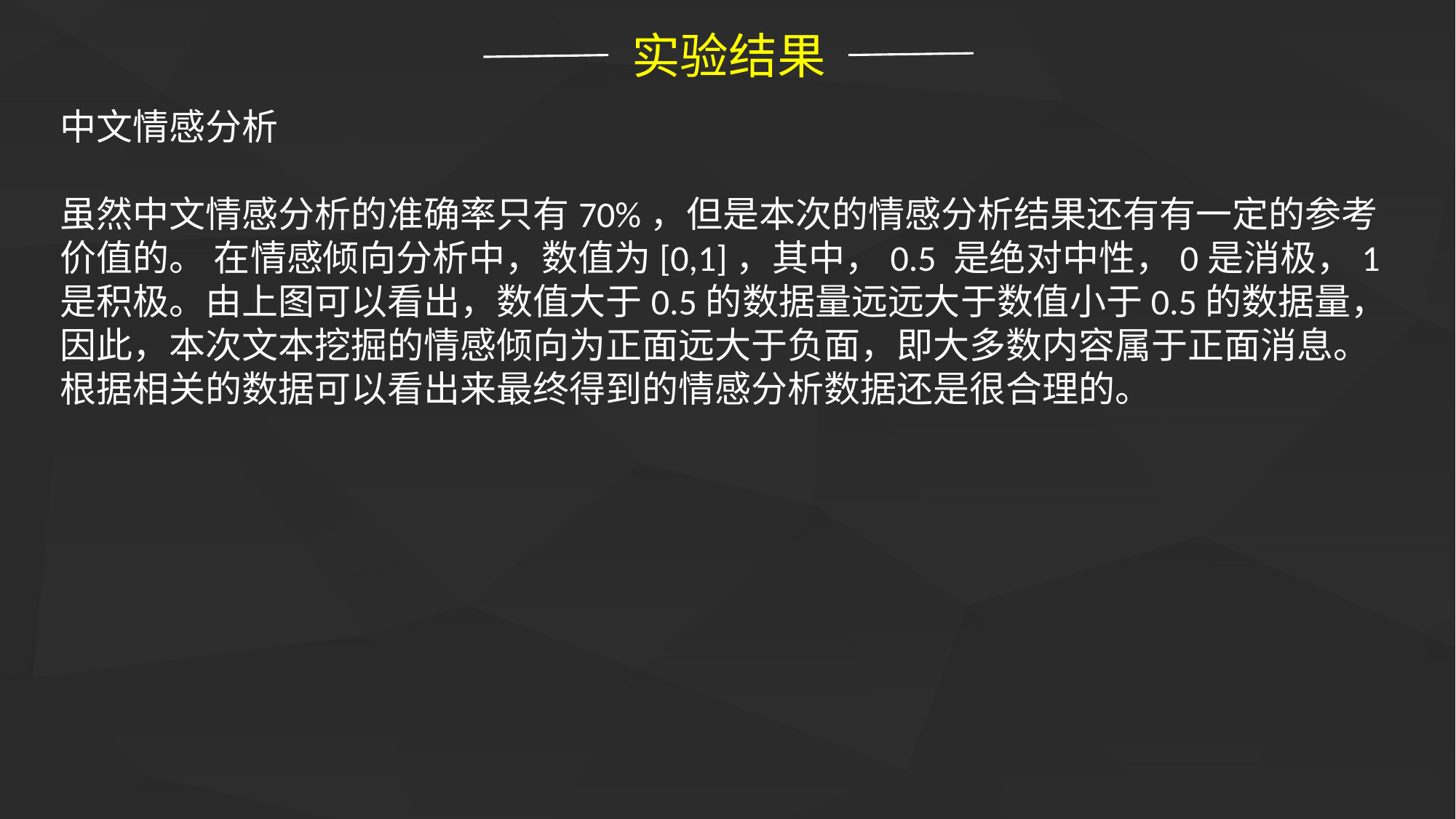

实验结果
中文情感分析

虽然中文情感分析的准确率只有70%，但是本次的情感分析结果还有有一定的参考价值的。 在情感倾向分析中，数值为[0,1]，其中，0.5 是绝对中性，0是消极，1是积极。由上图可以看出，数值大于0.5的数据量远远大于数值小于0.5的数据量，因此，本次文本挖掘的情感倾向为正面远大于负面，即大多数内容属于正面消息。
根据相关的数据可以看出来最终得到的情感分析数据还是很合理的。